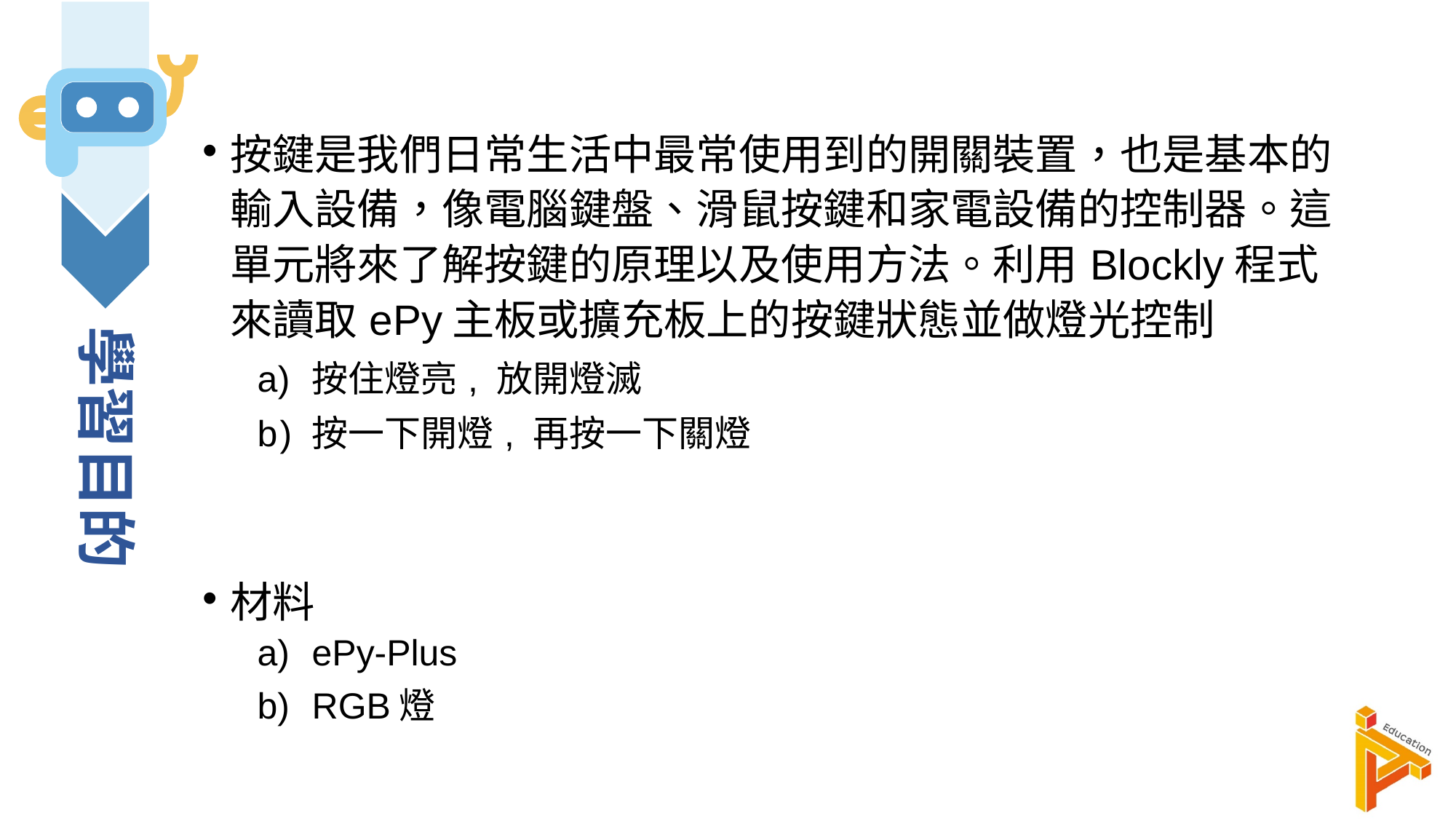

按鍵是我們日常生活中最常使用到的開關裝置，也是基本的輸入設備，像電腦鍵盤、滑鼠按鍵和家電設備的控制器。這單元將來了解按鍵的原理以及使用方法。利用Blockly程式來讀取ePy主板或擴充板上的按鍵狀態並做燈光控制
按住燈亮, 放開燈滅
按一下開燈, 再按一下關燈

材料
ePy-Plus
RGB燈
學習目的